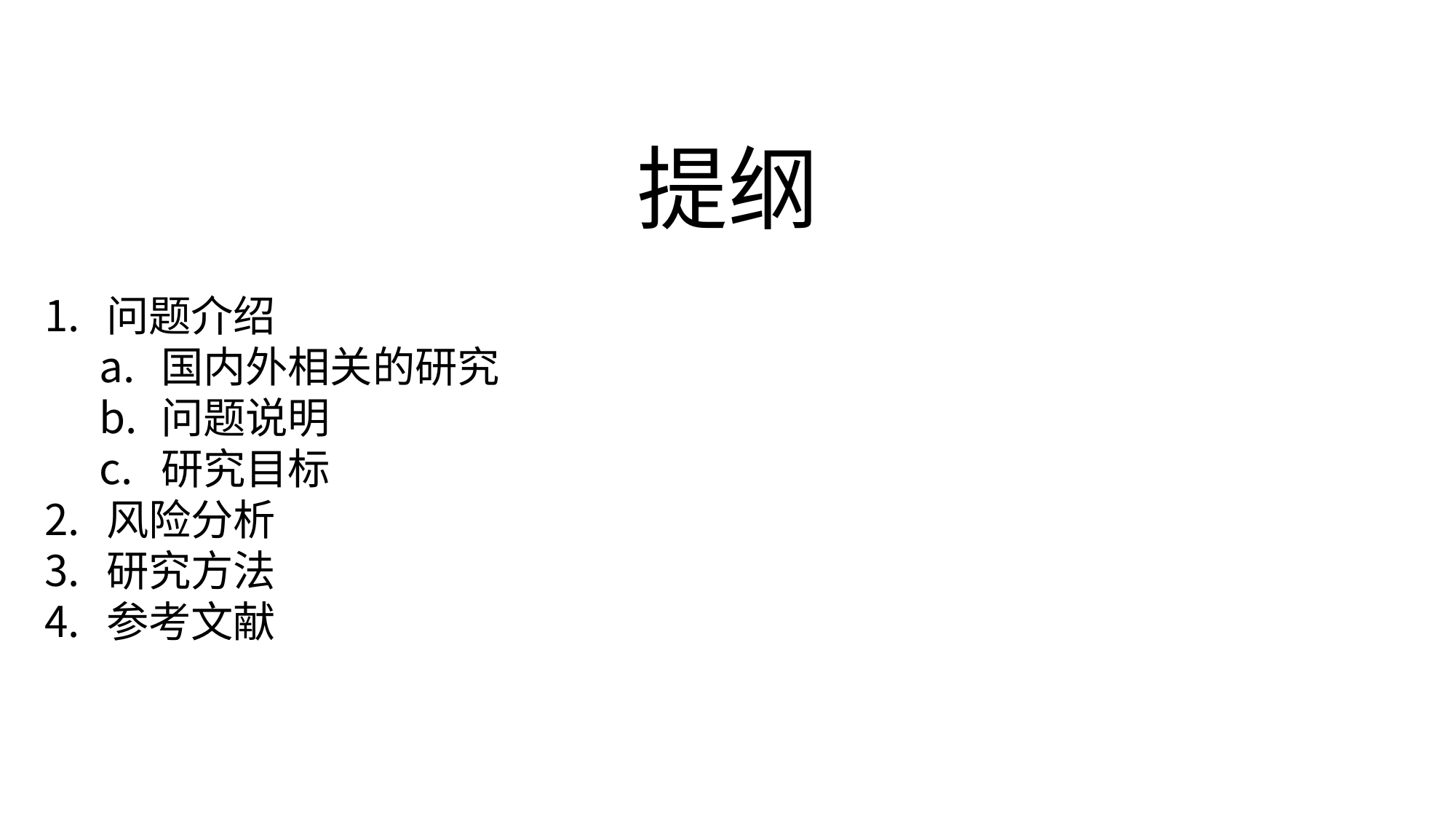

# 提纲
问题介绍
国内外相关的研究
问题说明
研究目标
风险分析
研究方法
参考文献